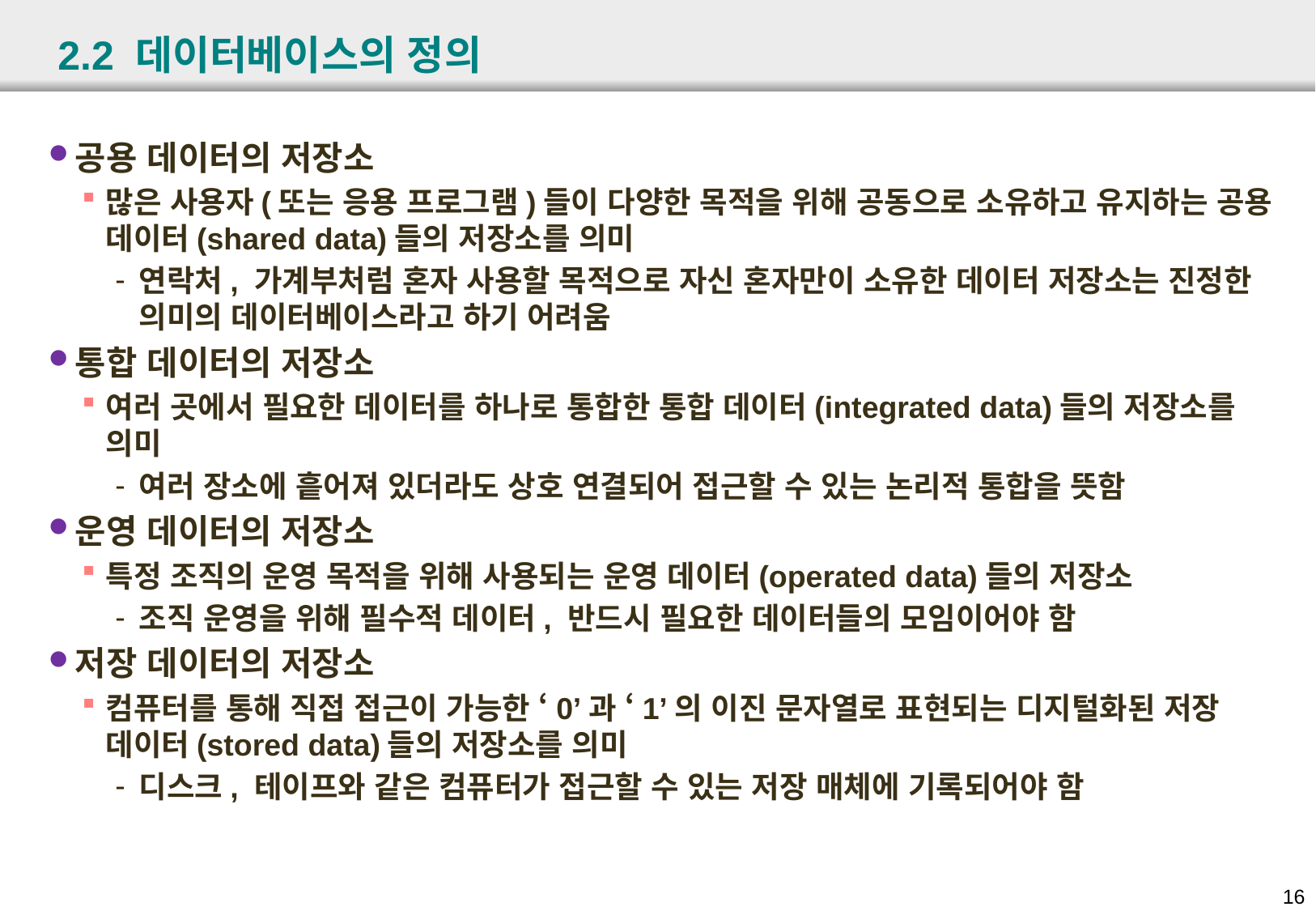

# 2.2 데이터베이스의 정의
공용 데이터의 저장소
많은 사용자(또는 응용 프로그램)들이 다양한 목적을 위해 공동으로 소유하고 유지하는 공용 데이터(shared data)들의 저장소를 의미
연락처, 가계부처럼 혼자 사용할 목적으로 자신 혼자만이 소유한 데이터 저장소는 진정한 의미의 데이터베이스라고 하기 어려움
통합 데이터의 저장소
여러 곳에서 필요한 데이터를 하나로 통합한 통합 데이터(integrated data)들의 저장소를 의미
여러 장소에 흩어져 있더라도 상호 연결되어 접근할 수 있는 논리적 통합을 뜻함
운영 데이터의 저장소
특정 조직의 운영 목적을 위해 사용되는 운영 데이터(operated data)들의 저장소
조직 운영을 위해 필수적 데이터, 반드시 필요한 데이터들의 모임이어야 함
저장 데이터의 저장소
컴퓨터를 통해 직접 접근이 가능한 ‘0’과 ‘1’의 이진 문자열로 표현되는 디지털화된 저장 데이터(stored data)들의 저장소를 의미
디스크, 테이프와 같은 컴퓨터가 접근할 수 있는 저장 매체에 기록되어야 함